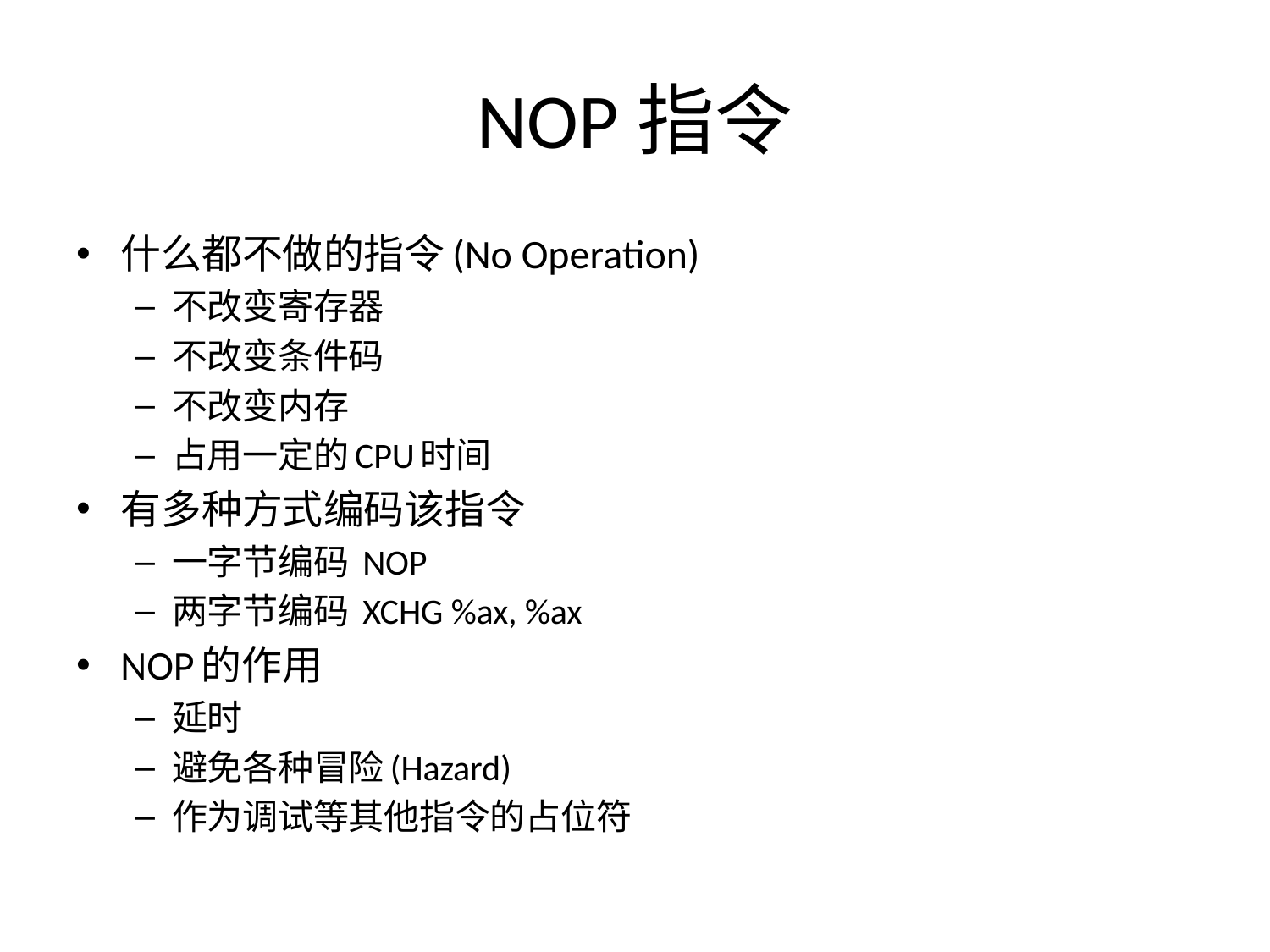

# NOP指令
什么都不做的指令(No Operation)
不改变寄存器
不改变条件码
不改变内存
占用一定的CPU时间
有多种方式编码该指令
一字节编码 NOP
两字节编码 XCHG %ax, %ax
NOP的作用
延时
避免各种冒险(Hazard)
作为调试等其他指令的占位符